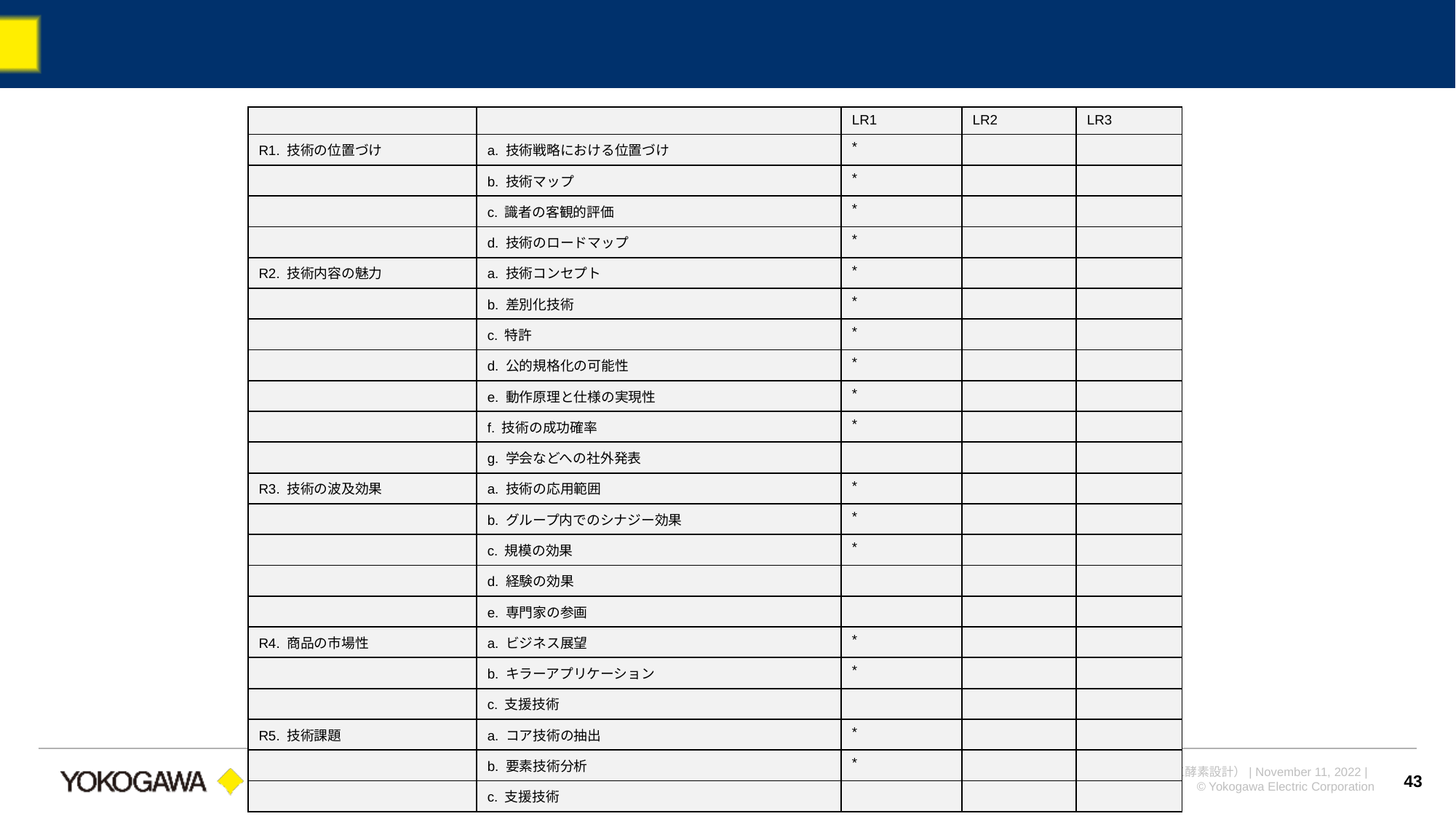

#
|  |  | LR1 | LR2 | LR3 |
| --- | --- | --- | --- | --- |
| R1. 技術の位置づけ | a. 技術戦略における位置づけ | \* |  |  |
|  | b. 技術マップ | \* |  |  |
|  | c. 識者の客観的評価 | \* |  |  |
|  | d. 技術のロードマップ | \* |  |  |
| R2. 技術内容の魅力 | a. 技術コンセプト | \* |  |  |
|  | b. 差別化技術 | \* |  |  |
|  | c. 特許 | \* |  |  |
|  | d. 公的規格化の可能性 | \* |  |  |
|  | e. 動作原理と仕様の実現性 | \* |  |  |
|  | f. 技術の成功確率 | \* |  |  |
|  | g. 学会などへの社外発表 |  |  |  |
| R3. 技術の波及効果 | a. 技術の応用範囲 | \* |  |  |
|  | b. グループ内でのシナジー効果 | \* |  |  |
|  | c. 規模の効果 | \* |  |  |
|  | d. 経験の効果 |  |  |  |
|  | e. 専門家の参画 |  |  |  |
| R4. 商品の市場性 | a. ビジネス展望 | \* |  |  |
|  | b. キラーアプリケーション | \* |  |  |
|  | c. 支援技術 |  |  |  |
| R5. 技術課題 | a. コア技術の抽出 | \* |  |  |
|  | b. 要素技術分析 | \* |  |  |
|  | c. 支援技術 |  |  |  |
Confidential
43